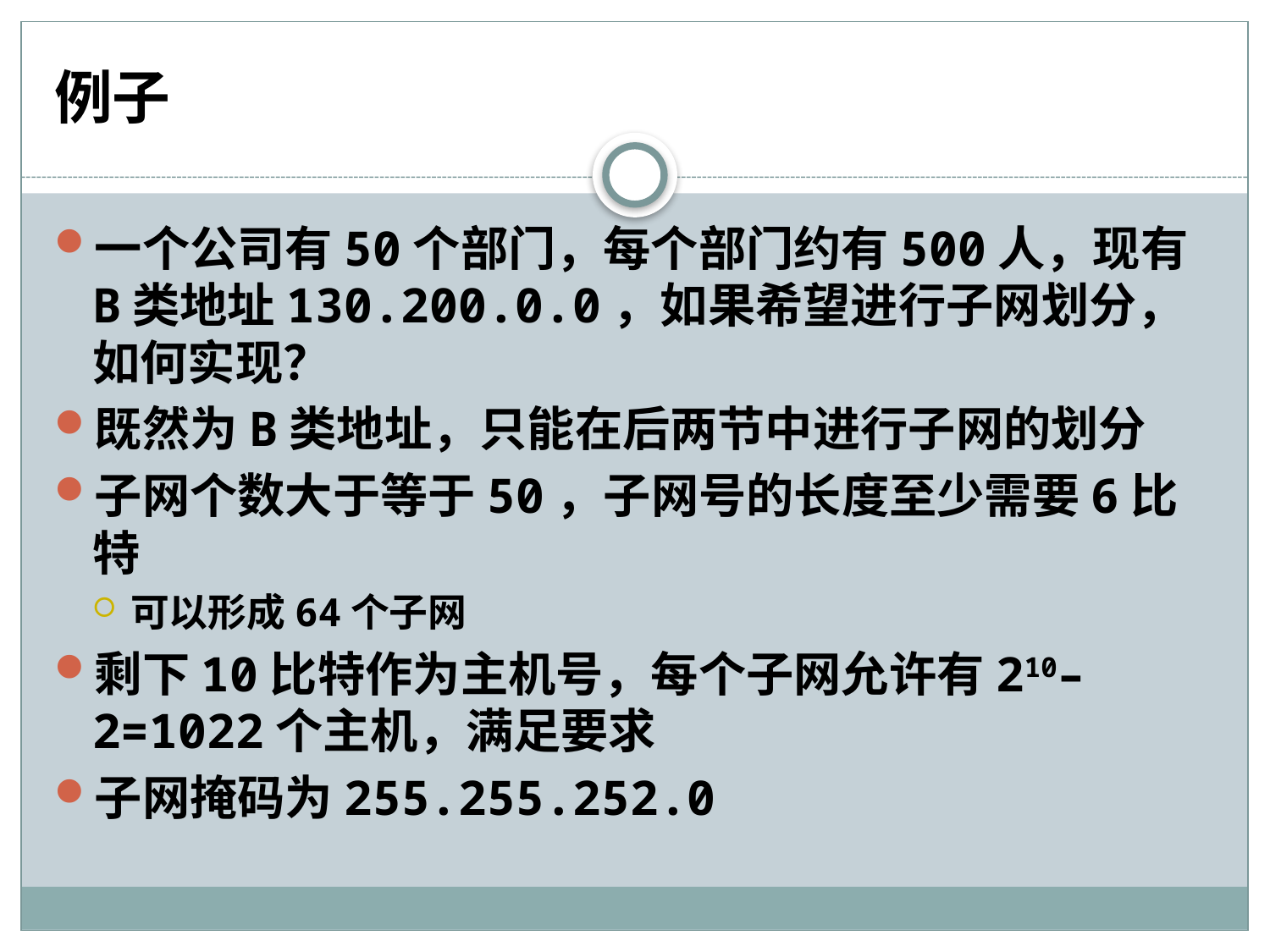

# 例子
一个公司有50个部门，每个部门约有500人，现有B类地址130.200.0.0，如果希望进行子网划分，如何实现？
既然为B类地址，只能在后两节中进行子网的划分
子网个数大于等于50，子网号的长度至少需要6比特
可以形成64个子网
剩下10比特作为主机号，每个子网允许有210–2=1022个主机，满足要求
子网掩码为255.255.252.0